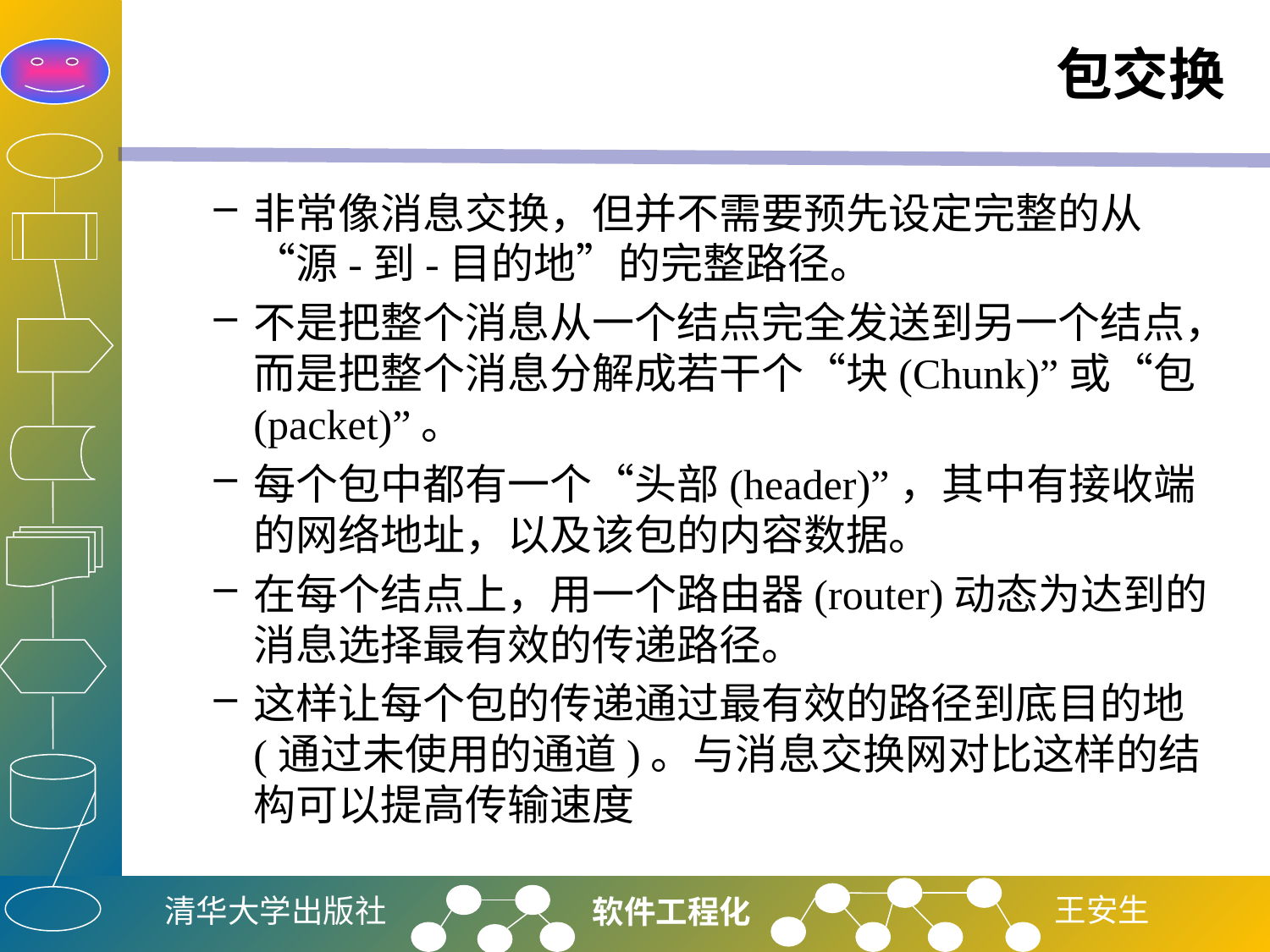

# 包交换
非常像消息交换，但并不需要预先设定完整的从“源-到-目的地”的完整路径。
不是把整个消息从一个结点完全发送到另一个结点，而是把整个消息分解成若干个“块(Chunk)”或“包(packet)”。
每个包中都有一个“头部(header)”，其中有接收端的网络地址，以及该包的内容数据。
在每个结点上，用一个路由器(router)动态为达到的消息选择最有效的传递路径。
这样让每个包的传递通过最有效的路径到底目的地(通过未使用的通道)。与消息交换网对比这样的结构可以提高传输速度